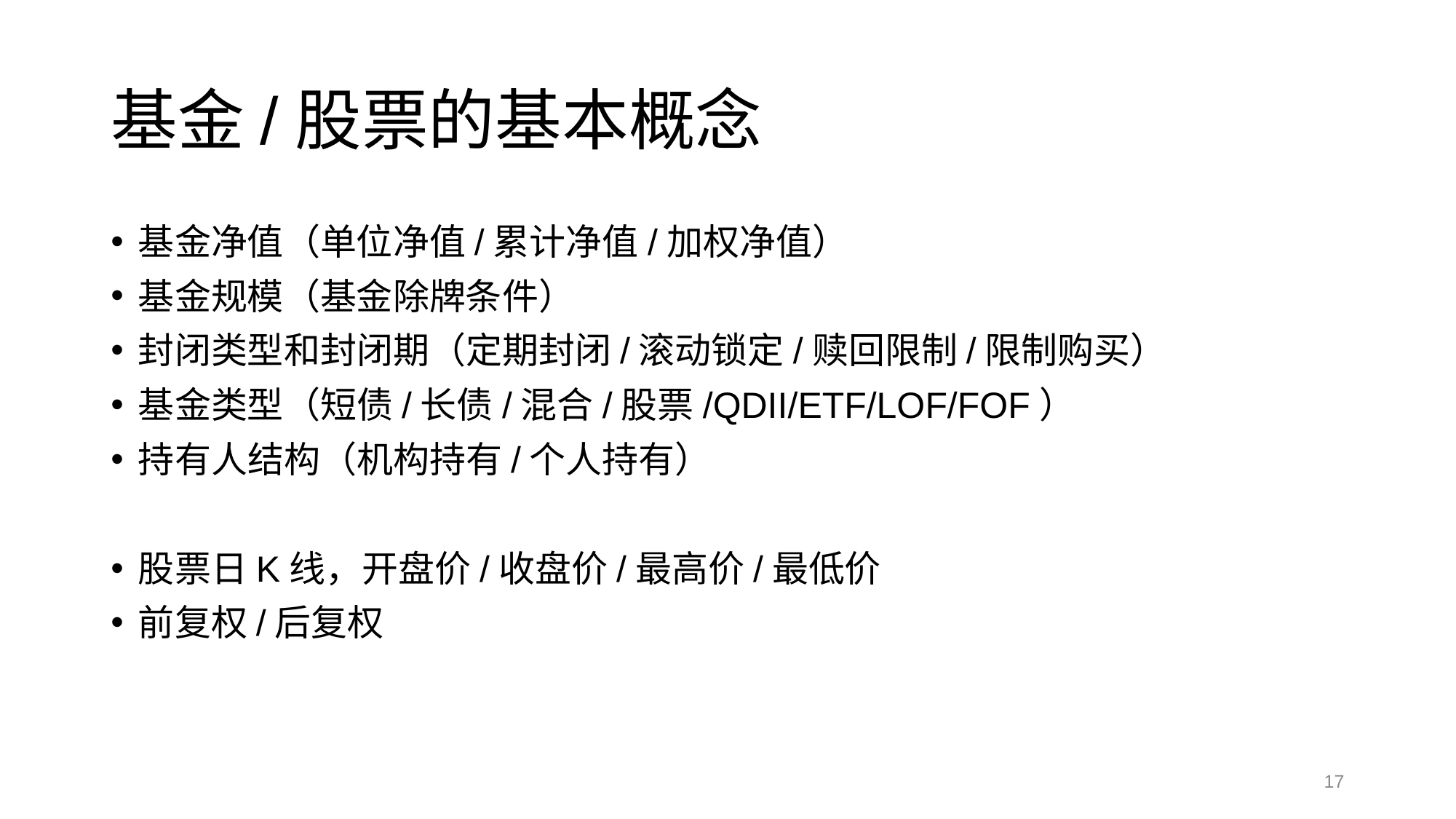

# 基金/股票的基本概念
基金净值（单位净值/累计净值/加权净值）
基金规模（基金除牌条件）
封闭类型和封闭期（定期封闭/滚动锁定/赎回限制/限制购买）
基金类型（短债/长债/混合/股票/QDII/ETF/LOF/FOF）
持有人结构（机构持有/个人持有）

股票日K线，开盘价/收盘价/最高价/最低价
前复权/后复权

17